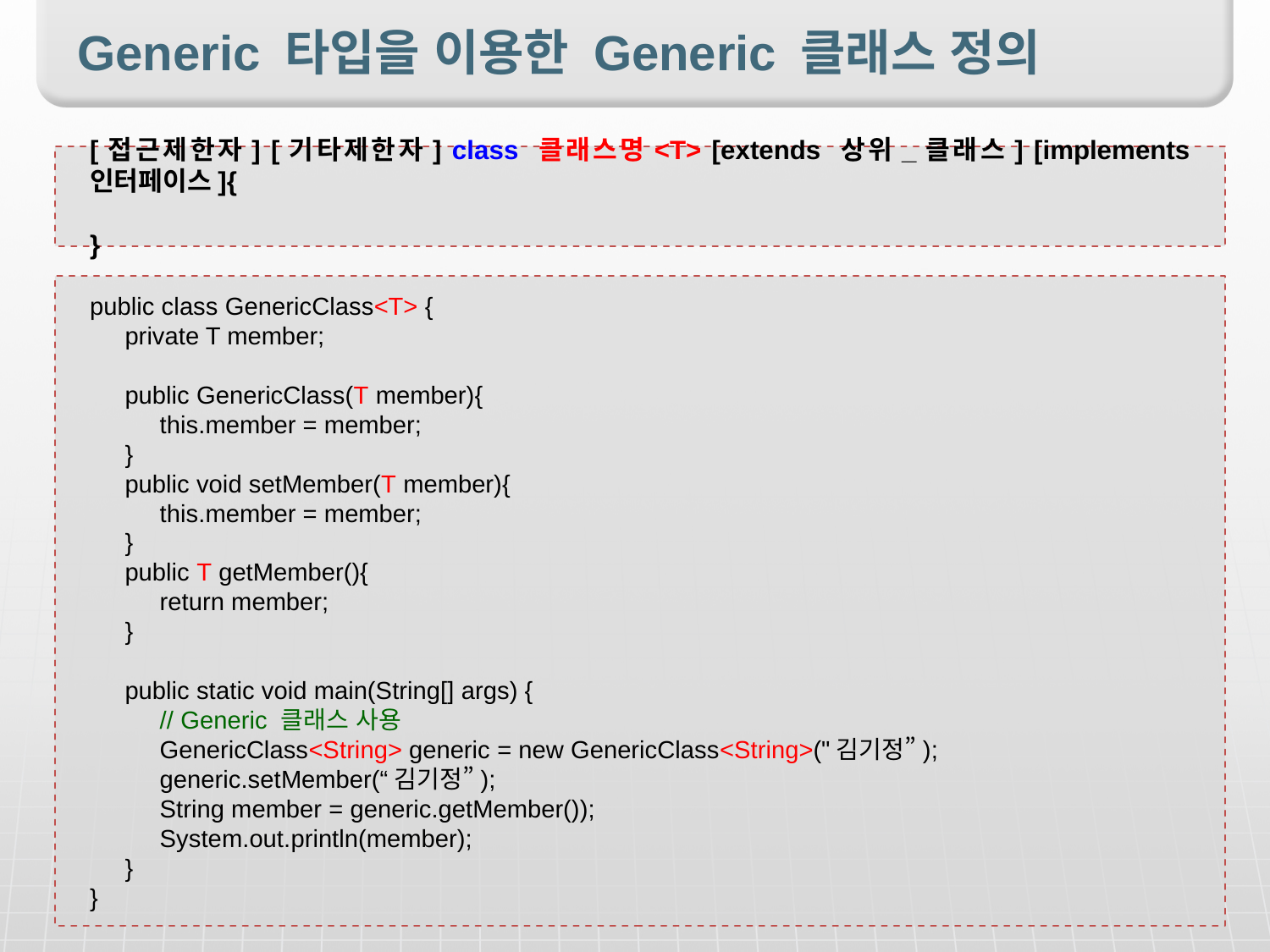

# Generic 타입을 이용한 Generic 클래스 정의
[접근제한자] [기타제한자] class 클래스명<T> [extends 상위_클래스] [implements 인터페이스]{

}
public class GenericClass<T> {
     private T member;

     public GenericClass(T member){
          this.member = member;
     }
     public void setMember(T member){
          this.member = member;
     }
     public T getMember(){
          return member;
     }

     public static void main(String[] args) {
          // Generic 클래스 사용
          GenericClass<String> generic = new GenericClass<String>("김기정”);
          generic.setMember(“김기정”);
          String member = generic.getMember());
          System.out.println(member);
     }
}